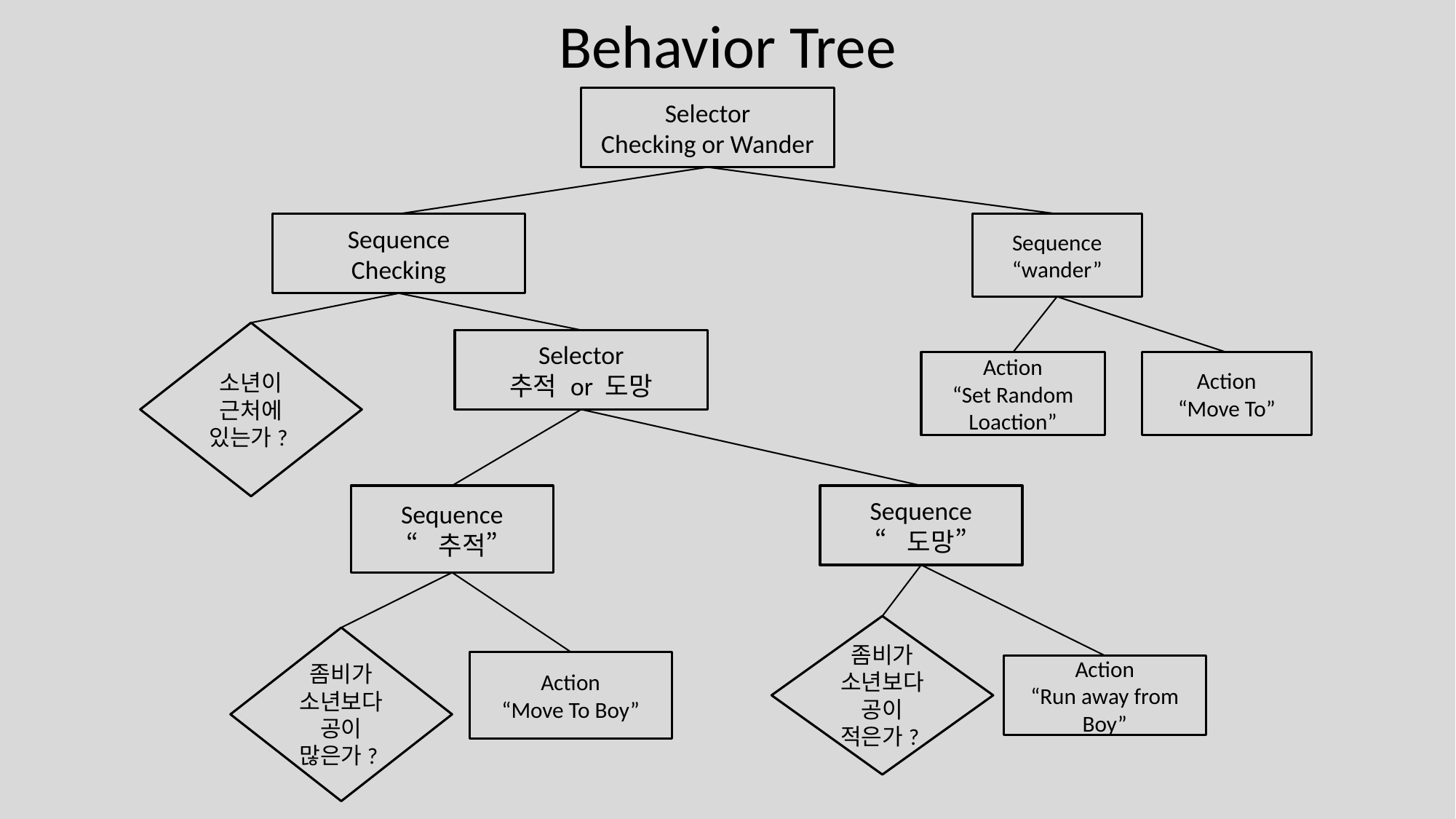

# Behavior Tree
Selector
Checking or Wander
Sequence
Checking
Sequence
“wander”
소년이 근처에 있는가?
Selector
추적 or 도망
Action
“Set Random Loaction”
Action
“Move To”
Sequence
“추적”
Sequence
“도망”
좀비가 소년보다 공이 적은가?
좀비가 소년보다 공이 많은가?
Action
“Move To Boy”
Action
“Run away from Boy”